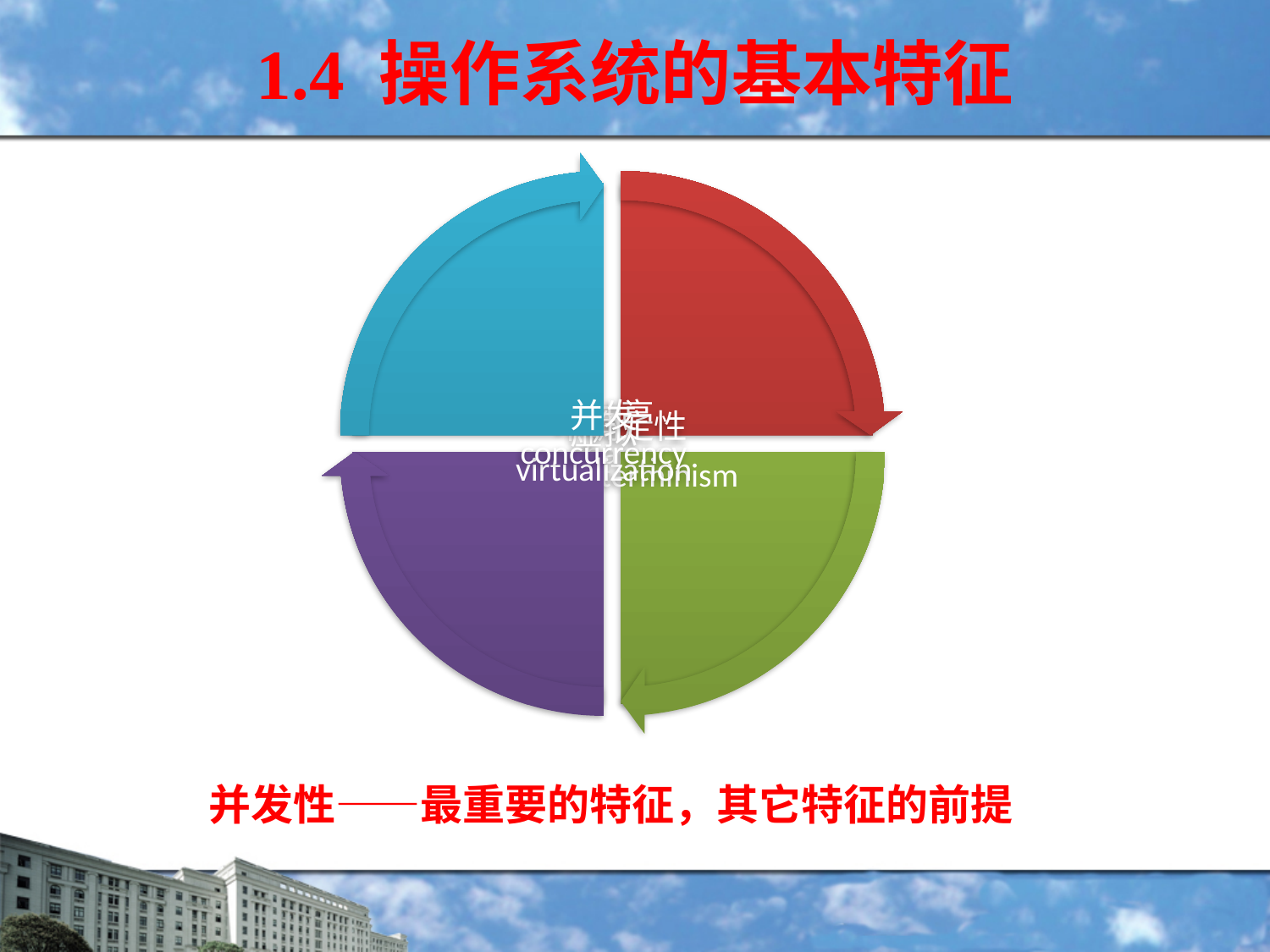

# 1.4 操作系统的基本特征
共享
sharing
不确定性
non-determinism
虚拟
virtualization
并发
concurrency
并发性——最重要的特征，其它特征的前提